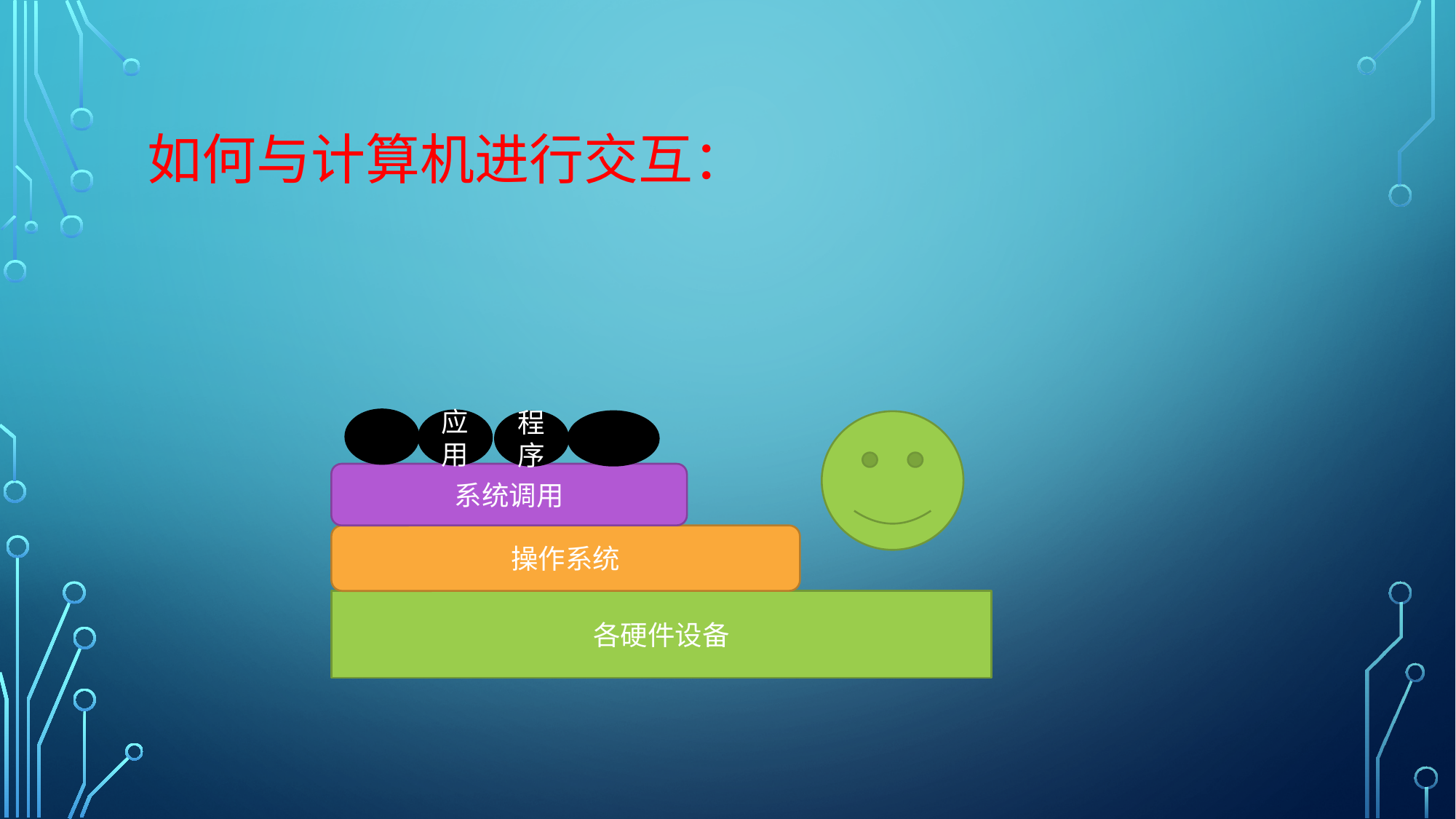

# 如何与计算机进行交互：

应用

程序
系统调用
操作系统
各硬件设备